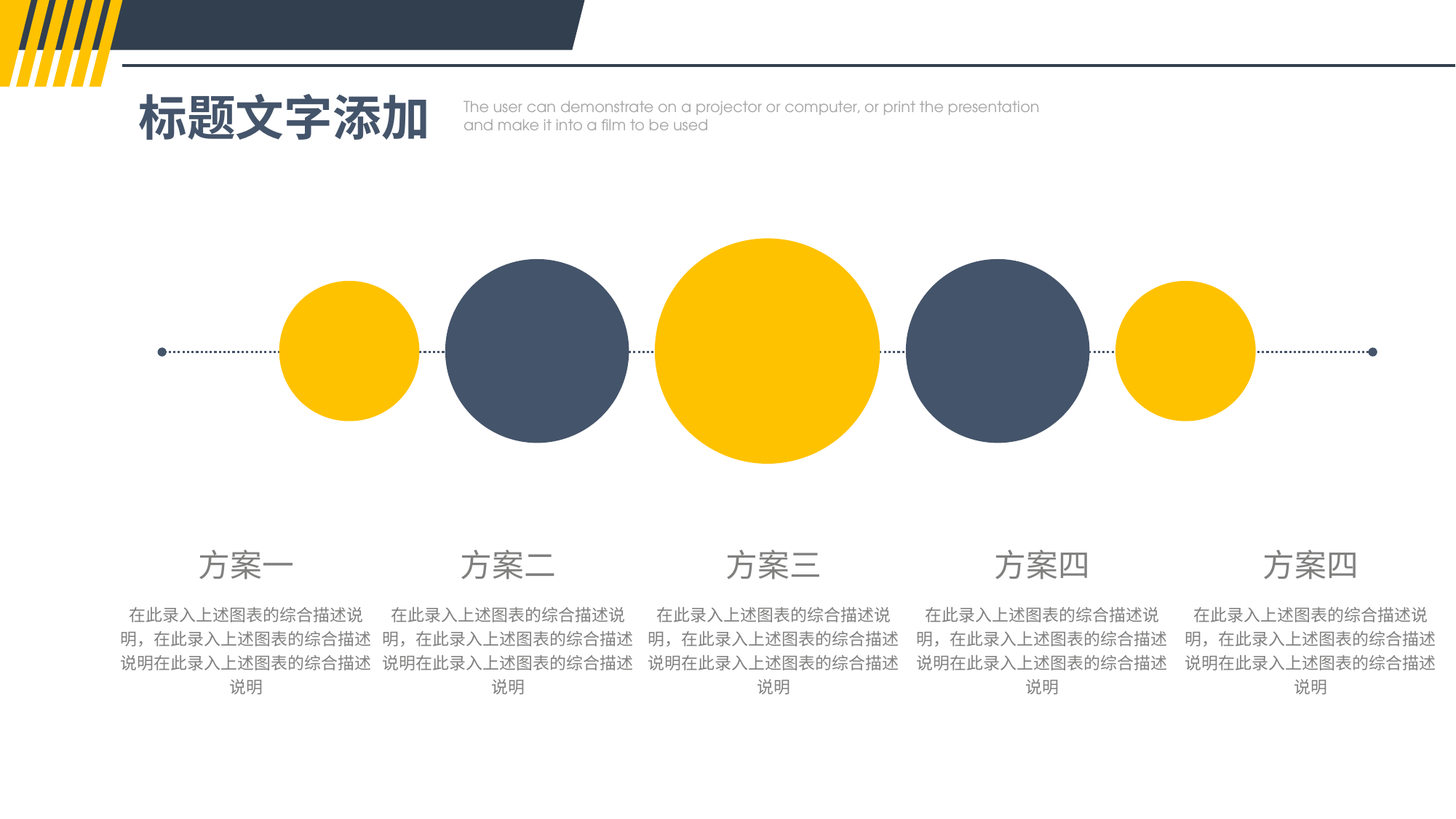

标题文字添加
The user can demonstrate on a projector or computer, or print the presentation and make it into a film to be used

方案一
方案二
方案三
方案四
方案四
在此录入上述图表的综合描述说明，在此录入上述图表的综合描述说明在此录入上述图表的综合描述说明
在此录入上述图表的综合描述说明，在此录入上述图表的综合描述说明在此录入上述图表的综合描述说明
在此录入上述图表的综合描述说明，在此录入上述图表的综合描述说明在此录入上述图表的综合描述说明
在此录入上述图表的综合描述说明，在此录入上述图表的综合描述说明在此录入上述图表的综合描述说明
在此录入上述图表的综合描述说明，在此录入上述图表的综合描述说明在此录入上述图表的综合描述说明